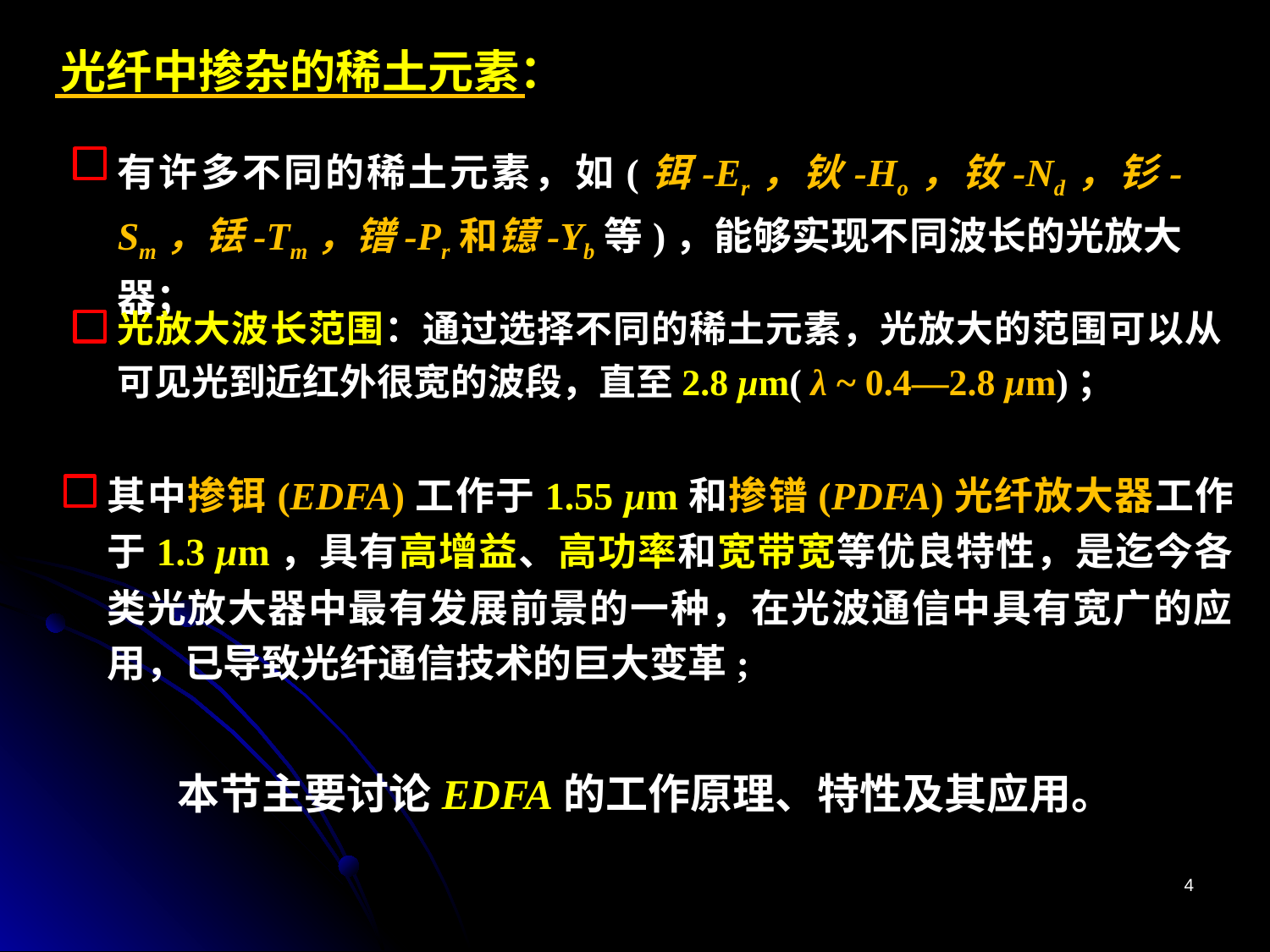

光纤中掺杂的稀土元素：
有许多不同的稀土元素，如(铒-Er，钬-Ho，钕-Nd，钐-Sm，铥-Tm，镨-Pr和镱-Yb等)，能够实现不同波长的光放大器；

光放大波长范围：通过选择不同的稀土元素，光放大的范围可以从可见光到近红外很宽的波段，直至2.8 μm( λ ~ 0.4—2.8 μm)；

其中掺铒(EDFA)工作于1.55 μm和掺镨(PDFA)光纤放大器工作于1.3 μm，具有高增益、高功率和宽带宽等优良特性，是迄今各类光放大器中最有发展前景的一种，在光波通信中具有宽广的应用，已导致光纤通信技术的巨大变革;

本节主要讨论EDFA的工作原理、特性及其应用。
4